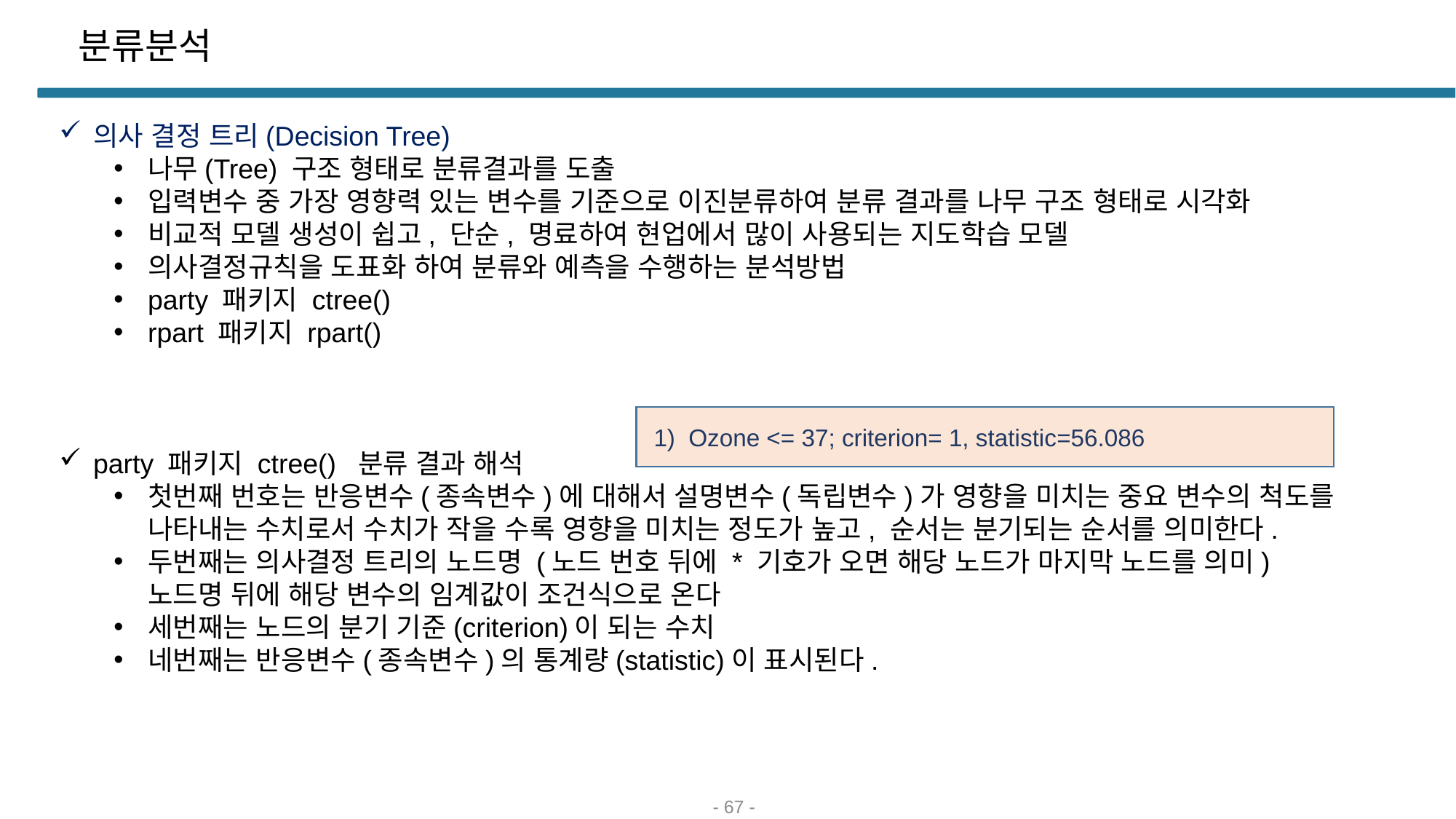

분류분석
#
의사 결정 트리(Decision Tree)
나무(Tree) 구조 형태로 분류결과를 도출
입력변수 중 가장 영향력 있는 변수를 기준으로 이진분류하여 분류 결과를 나무 구조 형태로 시각화
비교적 모델 생성이 쉽고, 단순, 명료하여 현업에서 많이 사용되는 지도학습 모델
의사결정규칙을 도표화 하여 분류와 예측을 수행하는 분석방법
party 패키지 ctree()
rpart 패키지 rpart()

party 패키지 ctree()  분류 결과 해석
첫번째 번호는 반응변수(종속변수)에 대해서 설명변수(독립변수)가 영향을 미치는 중요 변수의 척도를 나타내는 수치로서 수치가 작을 수록 영향을 미치는 정도가 높고, 순서는 분기되는 순서를 의미한다.
두번째는 의사결정 트리의 노드명 (노드 번호 뒤에 * 기호가 오면 해당 노드가 마지막 노드를 의미)
노드명 뒤에 해당 변수의 임계값이 조건식으로 온다
세번째는 노드의 분기 기준(criterion)이 되는 수치
네번째는 반응변수(종속변수)의 통계량(statistic)이 표시된다.

 1)  Ozone <= 37; criterion= 1, statistic=56.086
- 67 -